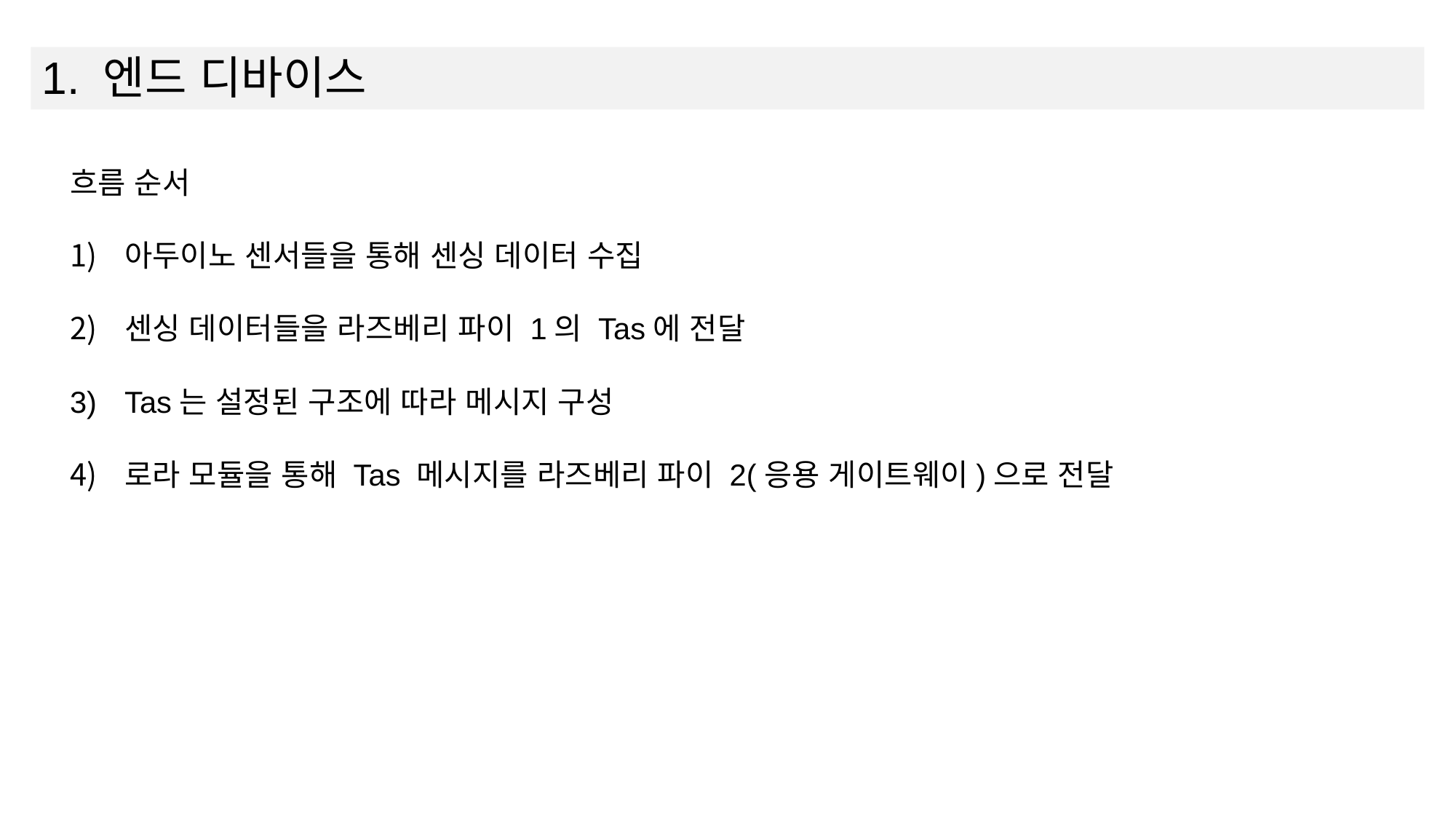

1. 엔드 디바이스
흐름 순서
아두이노 센서들을 통해 센싱 데이터 수집
센싱 데이터들을 라즈베리 파이 1의 Tas에 전달
Tas는 설정된 구조에 따라 메시지 구성
로라 모듈을 통해 Tas 메시지를 라즈베리 파이 2(응용 게이트웨이)으로 전달